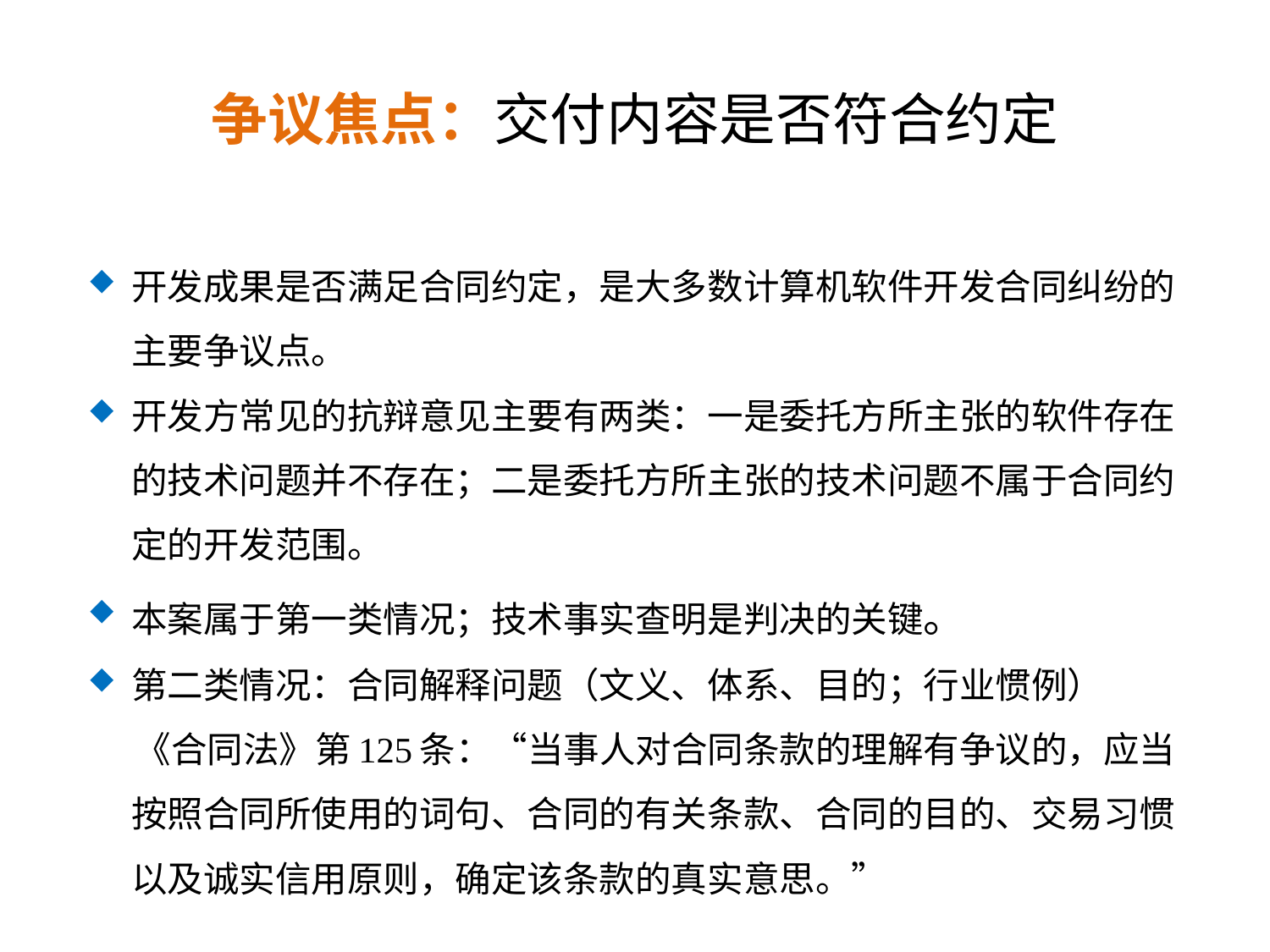

# 争议焦点：交付内容是否符合约定
开发成果是否满足合同约定，是大多数计算机软件开发合同纠纷的主要争议点。
开发方常见的抗辩意见主要有两类：一是委托方所主张的软件存在的技术问题并不存在；二是委托方所主张的技术问题不属于合同约定的开发范围。
本案属于第一类情况；技术事实查明是判决的关键。
第二类情况：合同解释问题（文义、体系、目的；行业惯例）
     《合同法》第125条：“当事人对合同条款的理解有争议的，应当按照合同所使用的词句、合同的有关条款、合同的目的、交易习惯以及诚实信用原则，确定该条款的真实意思。”